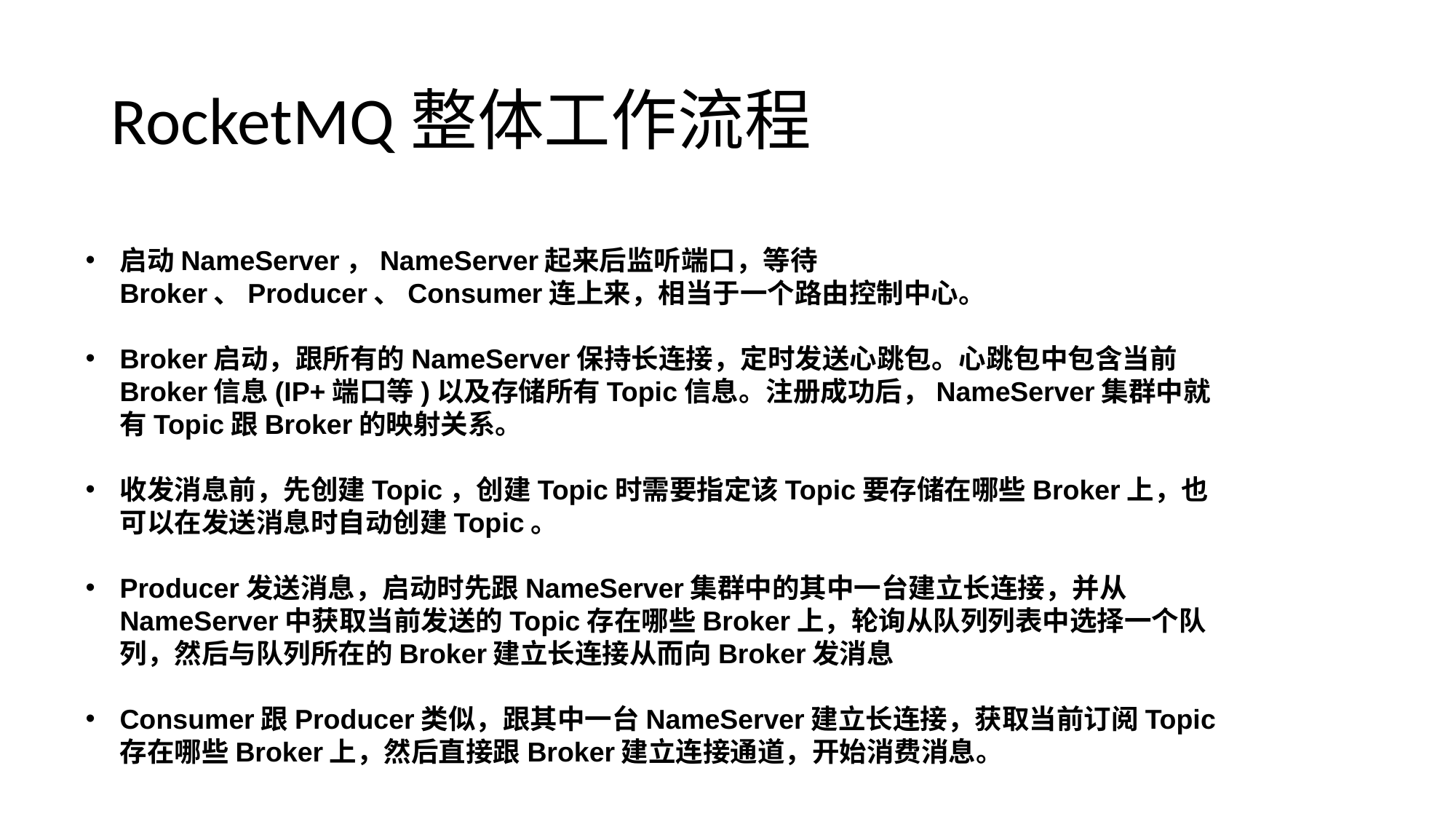

# RocketMQ整体工作流程
启动NameServer，NameServer起来后监听端口，等待Broker、Producer、Consumer连上来，相当于一个路由控制中心。

Broker启动，跟所有的NameServer保持长连接，定时发送心跳包。心跳包中包含当前Broker信息(IP+端口等)以及存储所有Topic信息。注册成功后，NameServer集群中就有Topic跟Broker的映射关系。

收发消息前，先创建Topic，创建Topic时需要指定该Topic要存储在哪些Broker上，也可以在发送消息时自动创建Topic。

Producer发送消息，启动时先跟NameServer集群中的其中一台建立长连接，并从NameServer中获取当前发送的Topic存在哪些Broker上，轮询从队列列表中选择一个队列，然后与队列所在的Broker建立长连接从而向Broker发消息

Consumer跟Producer类似，跟其中一台NameServer建立长连接，获取当前订阅Topic存在哪些Broker上，然后直接跟Broker建立连接通道，开始消费消息。